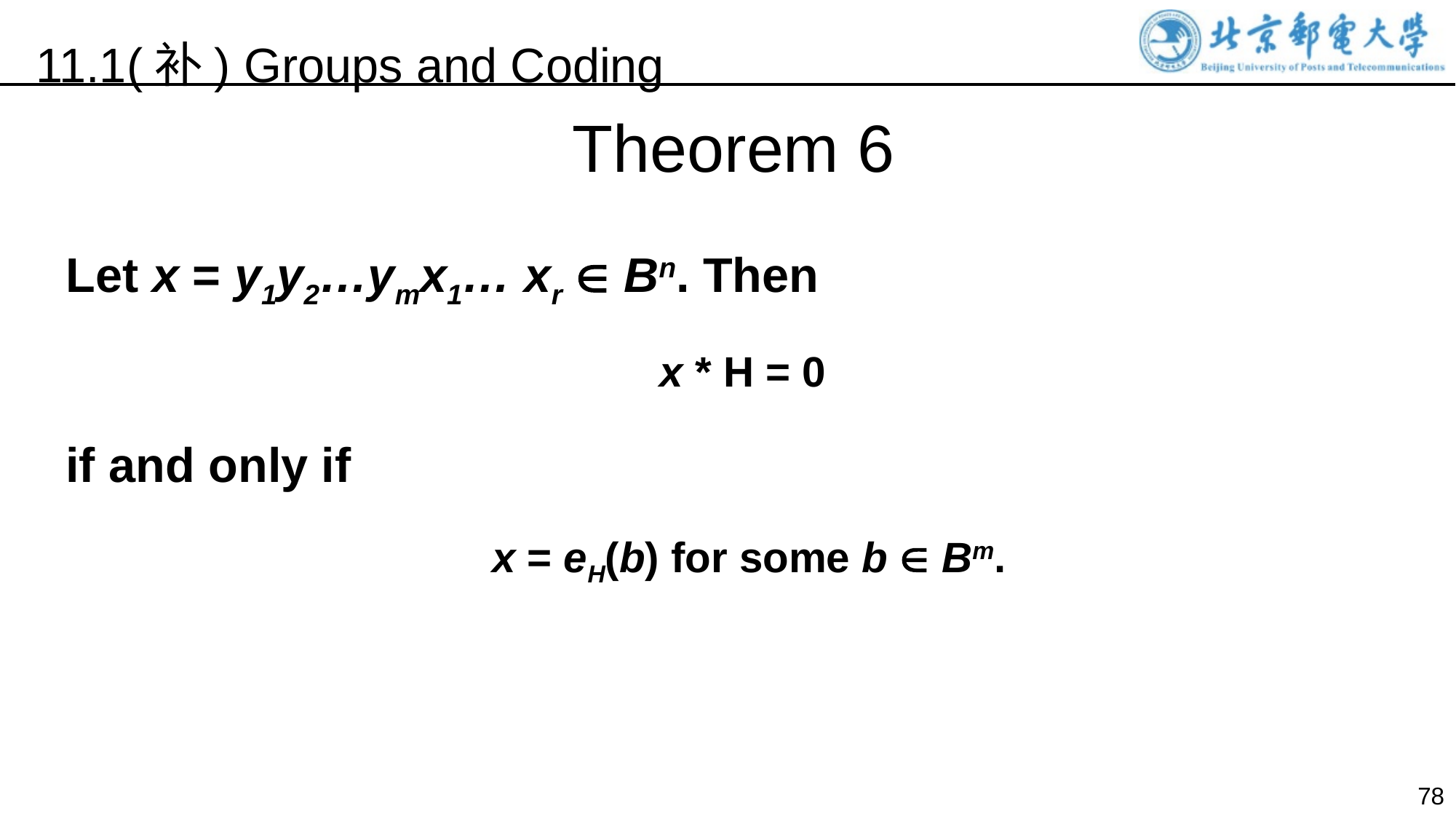

11.1(补) Groups and Coding
Theorem 6

Let x = y1y2…ymx1… xr ∈ Bn. Then
x * H = 0
if and only if
x = eH(b) for some b ∈ Bm.